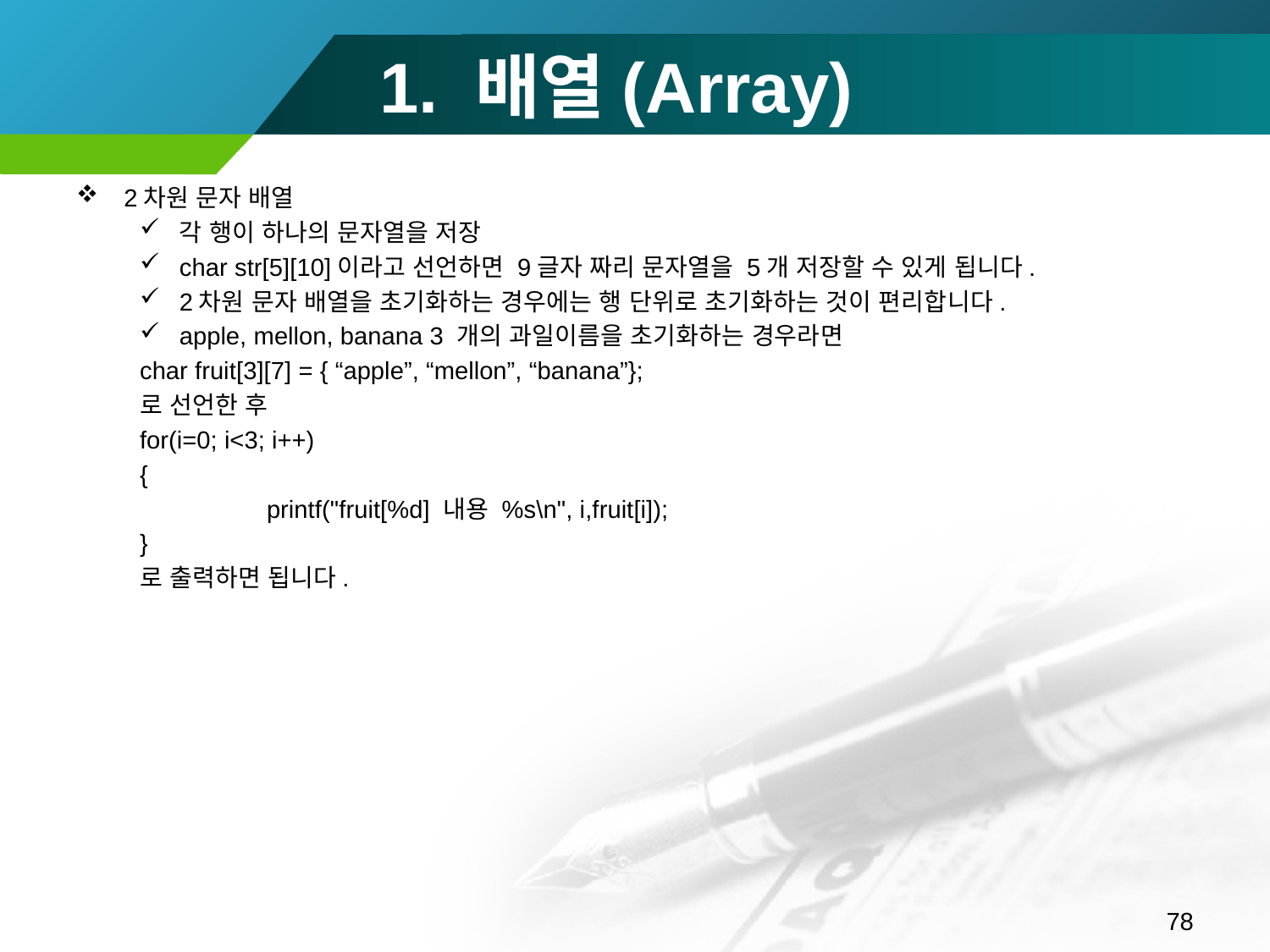

# 1. 배열(Array)
2차원 문자 배열
각 행이 하나의 문자열을 저장
char str[5][10]이라고 선언하면 9글자 짜리 문자열을 5개 저장할 수 있게 됩니다.
2차원 문자 배열을 초기화하는 경우에는 행 단위로 초기화하는 것이 편리합니다.
apple, mellon, banana 3 개의 과일이름을 초기화하는 경우라면
char fruit[3][7] = { “apple”, “mellon”, “banana”};
로 선언한 후
for(i=0; i<3; i++)
{
	printf("fruit[%d] 내용 %s\n", i,fruit[i]);
}
로 출력하면 됩니다.

78